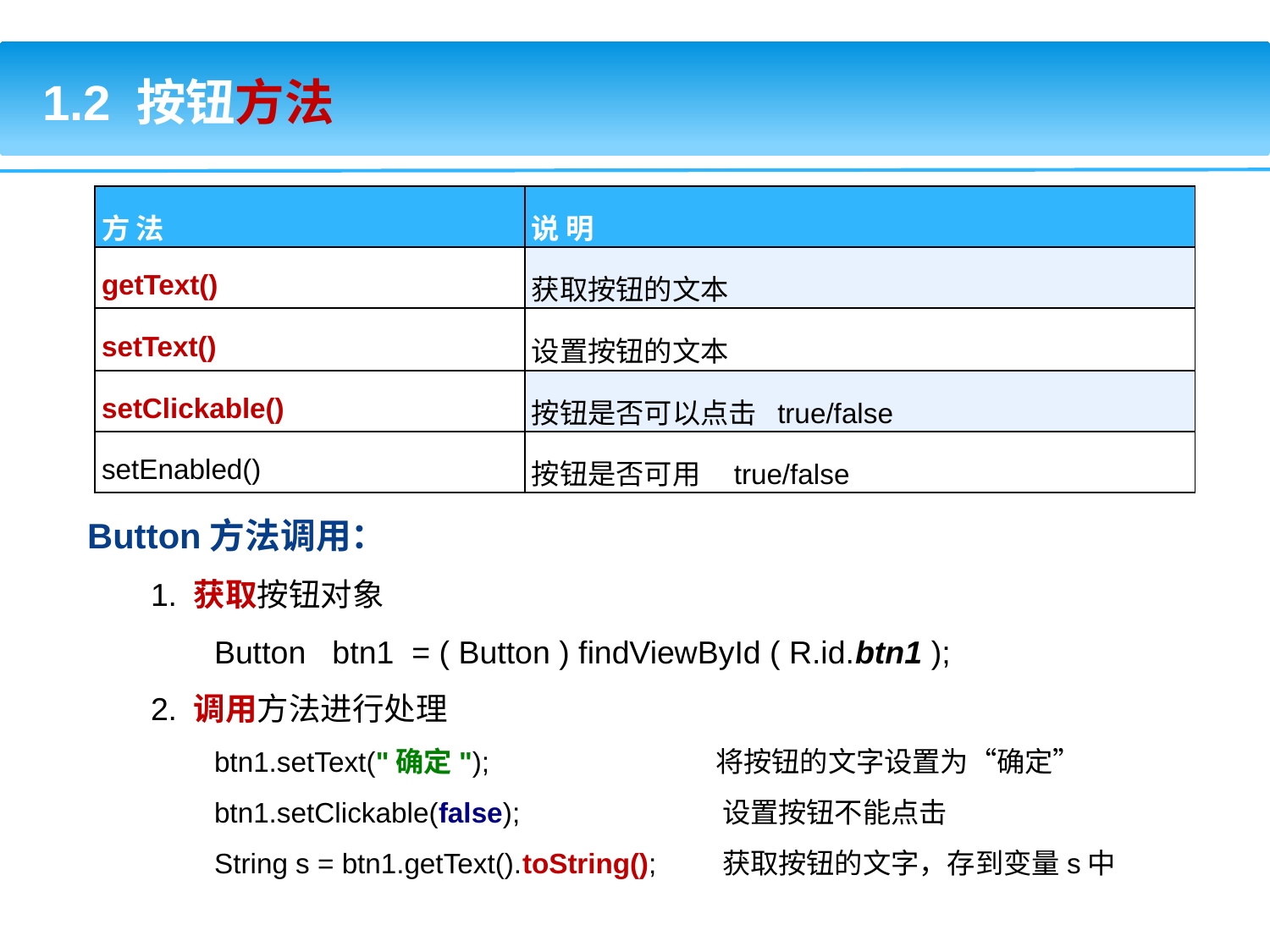

1.2 按钮方法
| 方 法 | 说 明 |
| --- | --- |
| getText() | 获取按钮的文本 |
| setText() | 设置按钮的文本 |
| setClickable() | 按钮是否可以点击 true/false |
| setEnabled() | 按钮是否可用 true/false |
Button方法调用：
1. 获取按钮对象
Button   btn1  = ( Button ) findViewById ( R.id.btn1 );
2. 调用方法进行处理
btn1.setText("确定");                            将按钮的文字设置为“确定”
btn1.setClickable(false);		设置按钮不能点击
String s = btn1.getText().toString();	获取按钮的文字，存到变量s中